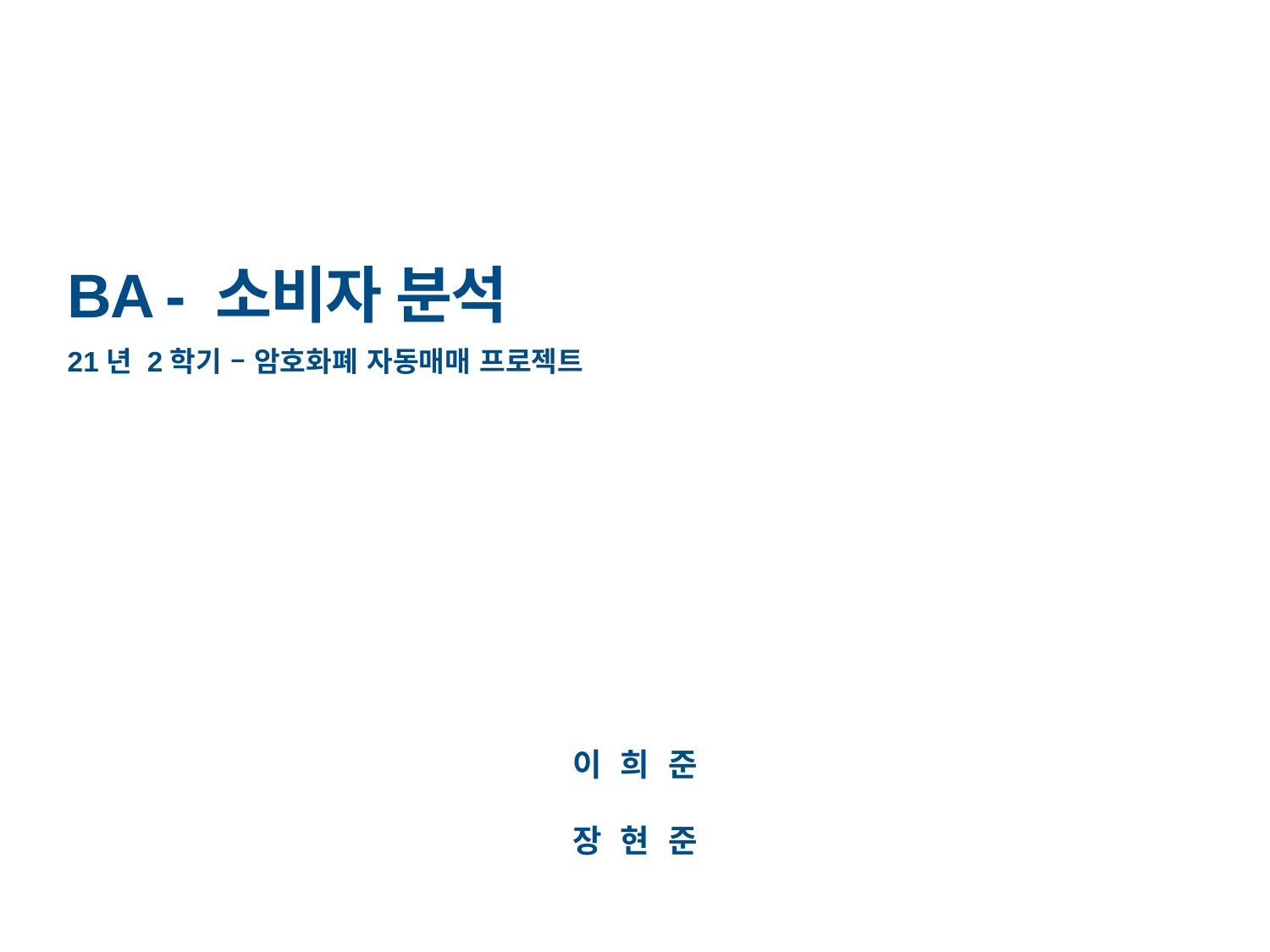

BA - 소비자 분석
21년 2학기 – 암호화폐 자동매매 프로젝트
이  희  준

장  현  준